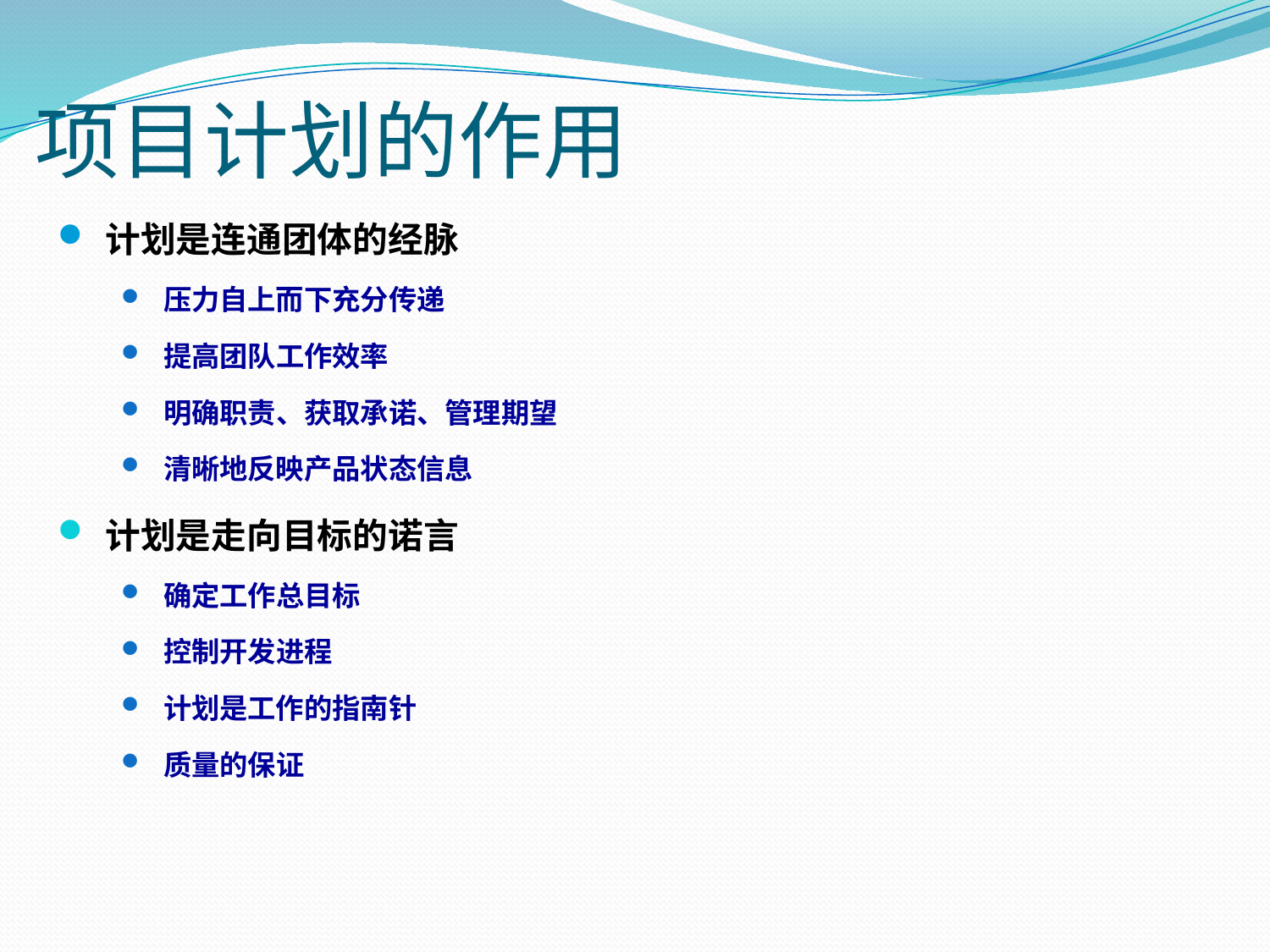

# 项目计划的作用
计划是连通团体的经脉
压力自上而下充分传递
提高团队工作效率
明确职责、获取承诺、管理期望
清晰地反映产品状态信息
计划是走向目标的诺言
确定工作总目标
控制开发进程
计划是工作的指南针
质量的保证